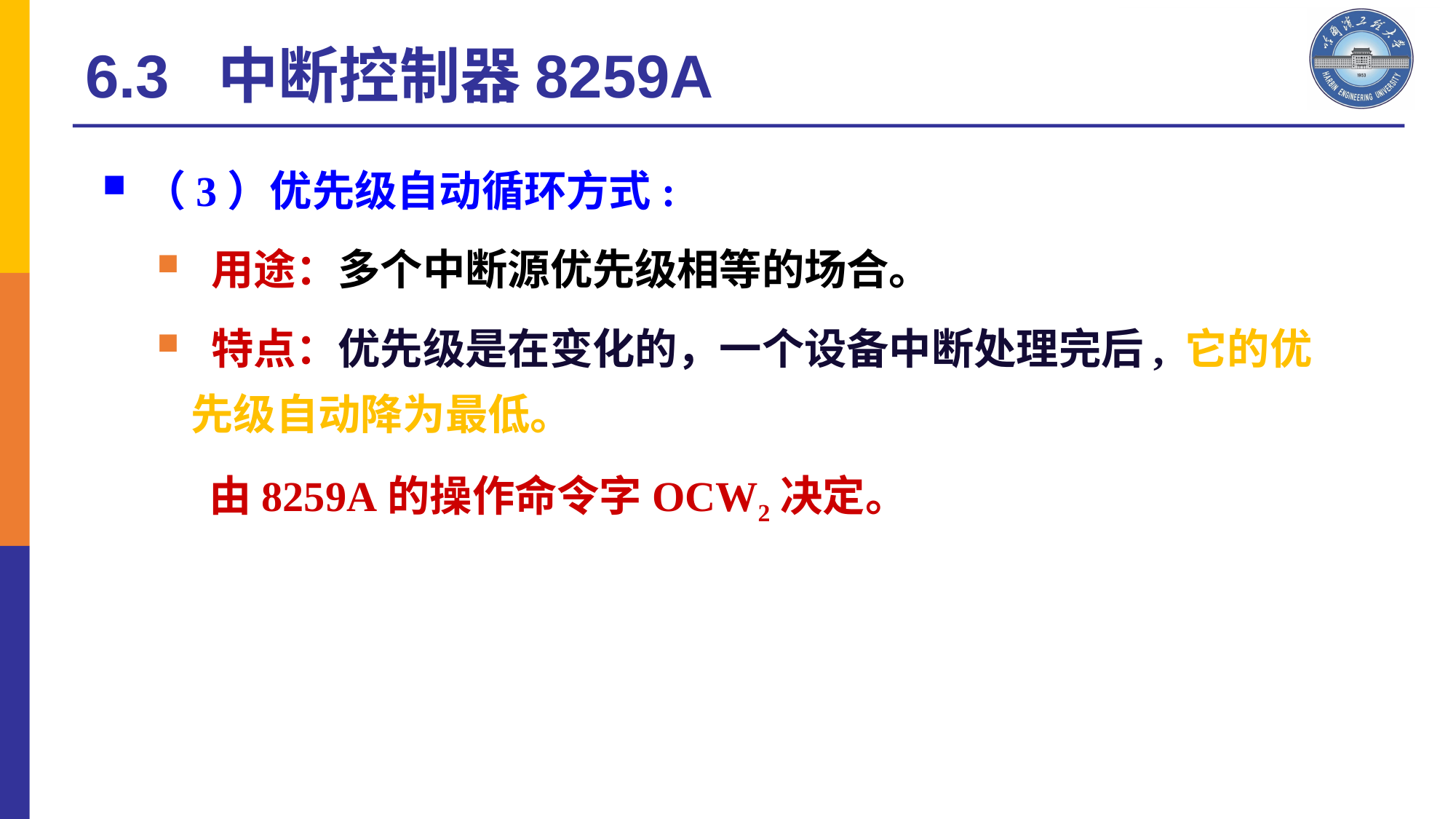

6.3  中断控制器8259A
（3）优先级自动循环方式:
 用途：多个中断源优先级相等的场合。
 特点：优先级是在变化的，一个设备中断处理完后, 它的优先级自动降为最低。
          由8259A的操作命令字OCW2决定。